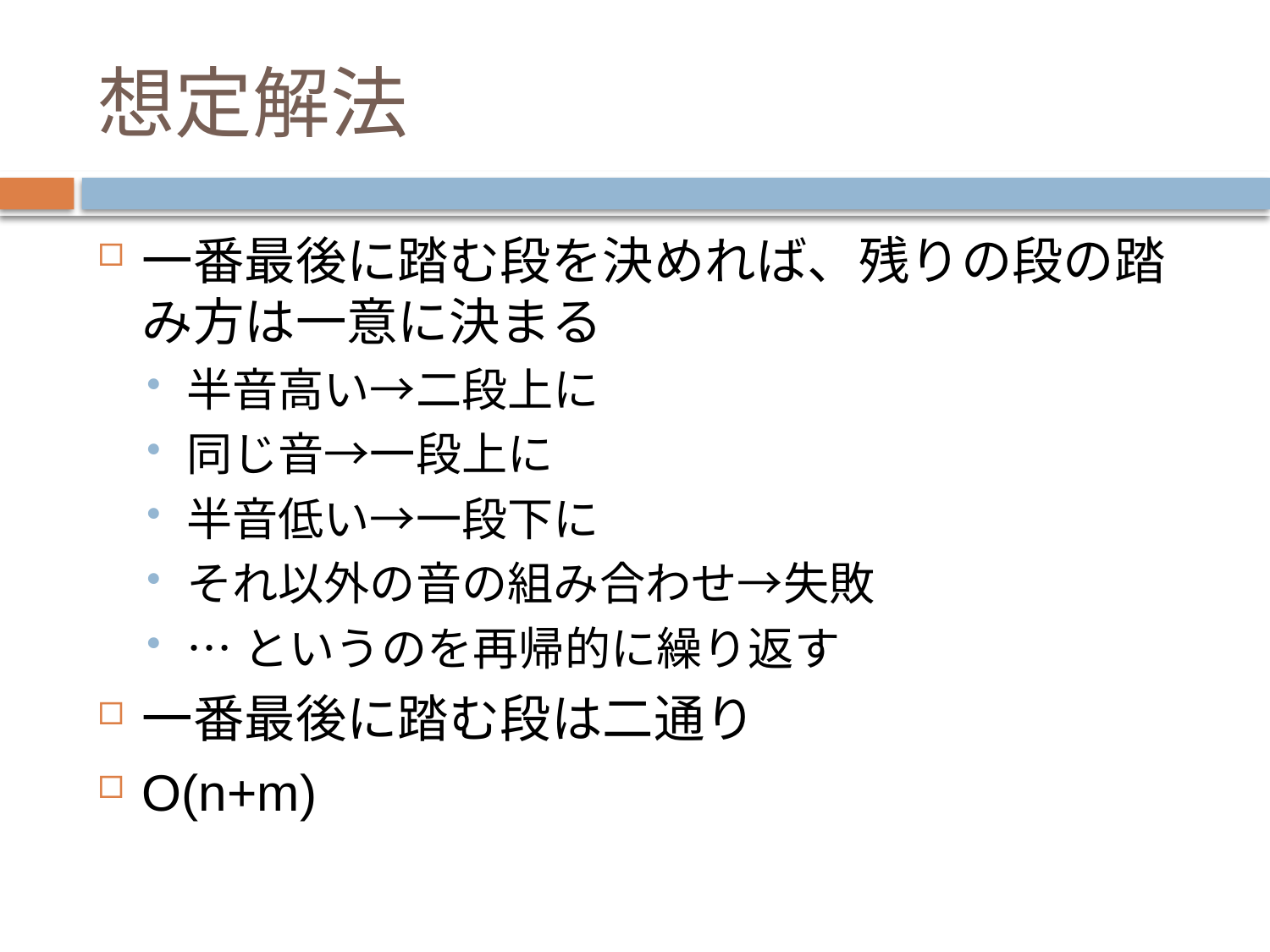

# 想定解法
一番最後に踏む段を決めれば、残りの段の踏み方は一意に決まる
半音高い→二段上に
同じ音→一段上に
半音低い→一段下に
それ以外の音の組み合わせ→失敗
…というのを再帰的に繰り返す
一番最後に踏む段は二通り
O(n+m)